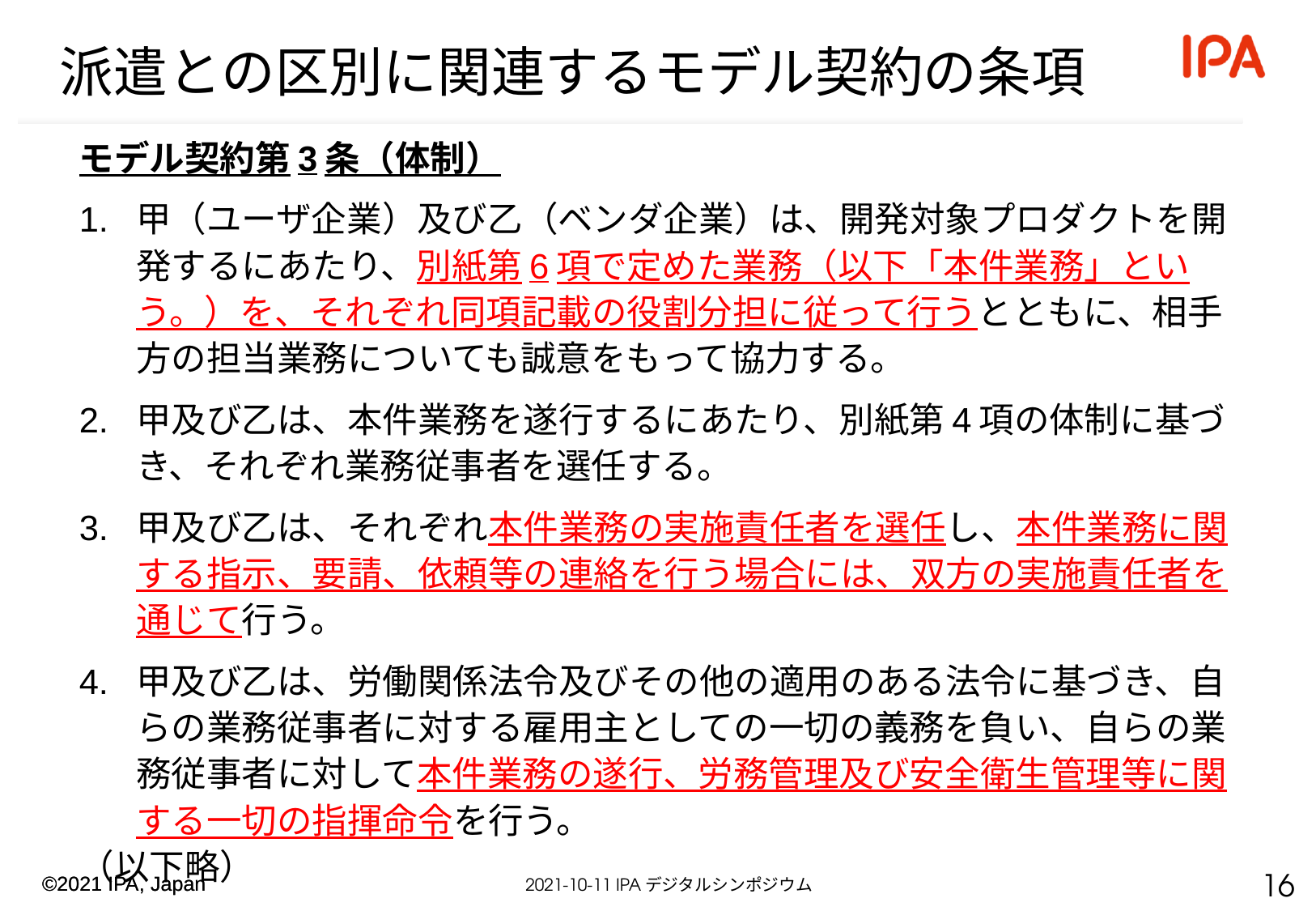

# 派遣との区別に関連するモデル契約の条項
モデル契約第3条（体制）
甲（ユーザ企業）及び乙（ベンダ企業）は、開発対象プロダクトを開発するにあたり、別紙第6項で定めた業務（以下「本件業務」という。）を、それぞれ同項記載の役割分担に従って行うとともに、相手方の担当業務についても誠意をもって協力する。
甲及び乙は、本件業務を遂行するにあたり、別紙第4項の体制に基づき、それぞれ業務従事者を選任する。
甲及び乙は、それぞれ本件業務の実施責任者を選任し、本件業務に関する指示、要請、依頼等の連絡を行う場合には、双方の実施責任者を通じて行う。
甲及び乙は、労働関係法令及びその他の適用のある法令に基づき、自らの業務従事者に対する雇用主としての一切の義務を負い、自らの業務従事者に対して本件業務の遂行、労務管理及び安全衛生管理等に関する一切の指揮命令を行う。
（以下略）
16